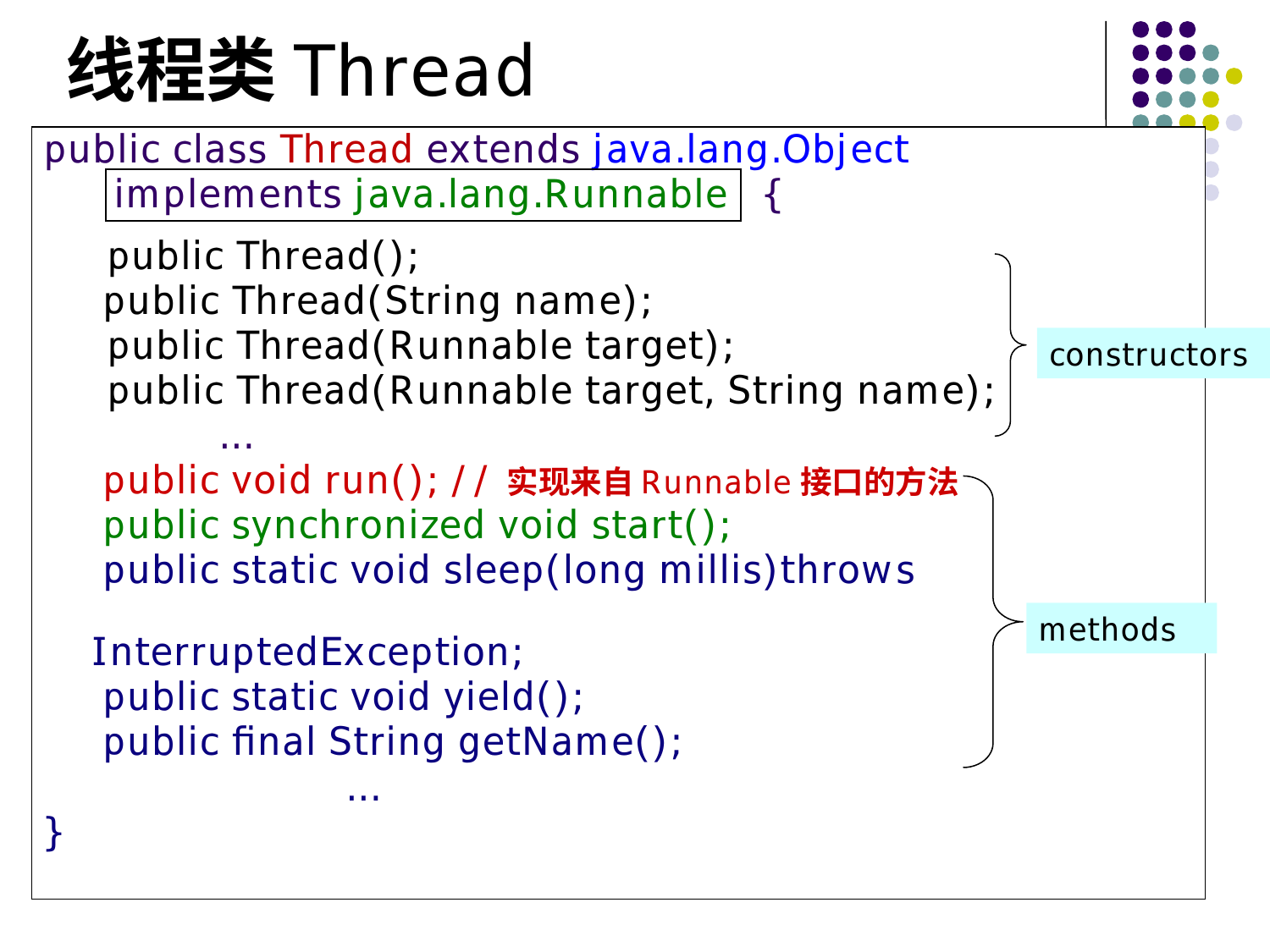

# 线程类Thread
public class Thread extends java.lang.Object
	  implements java.lang.Runnable   {

public Thread();
 public Thread(String name);
public Thread(Runnable target);
public Thread(Runnable target, String name);
		...
	 public void run(); //实现来自Runnable接口的方法
	 public synchronized void start();
	 public static void sleep(long millis)throws
							InterruptedException;
	 public static void yield();
	 public final String getName();
			...
}

constructors

methods
14